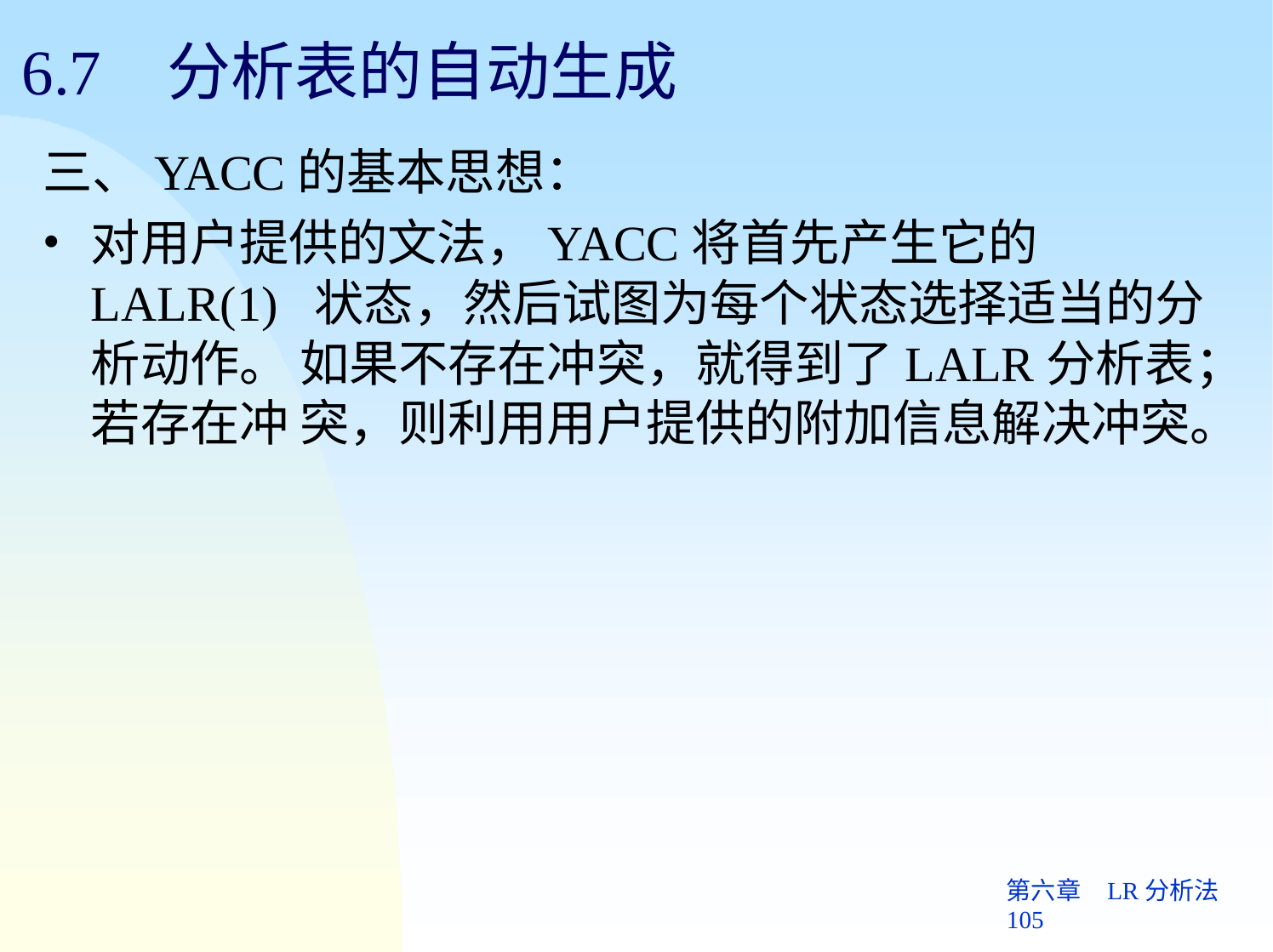

# 6.7	分析表的自动生成
三、YACC的基本思想：
对用户提供的文法，YACC将首先产生它的LALR(1)  状态，然后试图为每个状态选择适当的分析动作。 如果不存在冲突，就得到了LALR分析表；若存在冲 突，则利用用户提供的附加信息解决冲突。
第六章	LR分析法 105